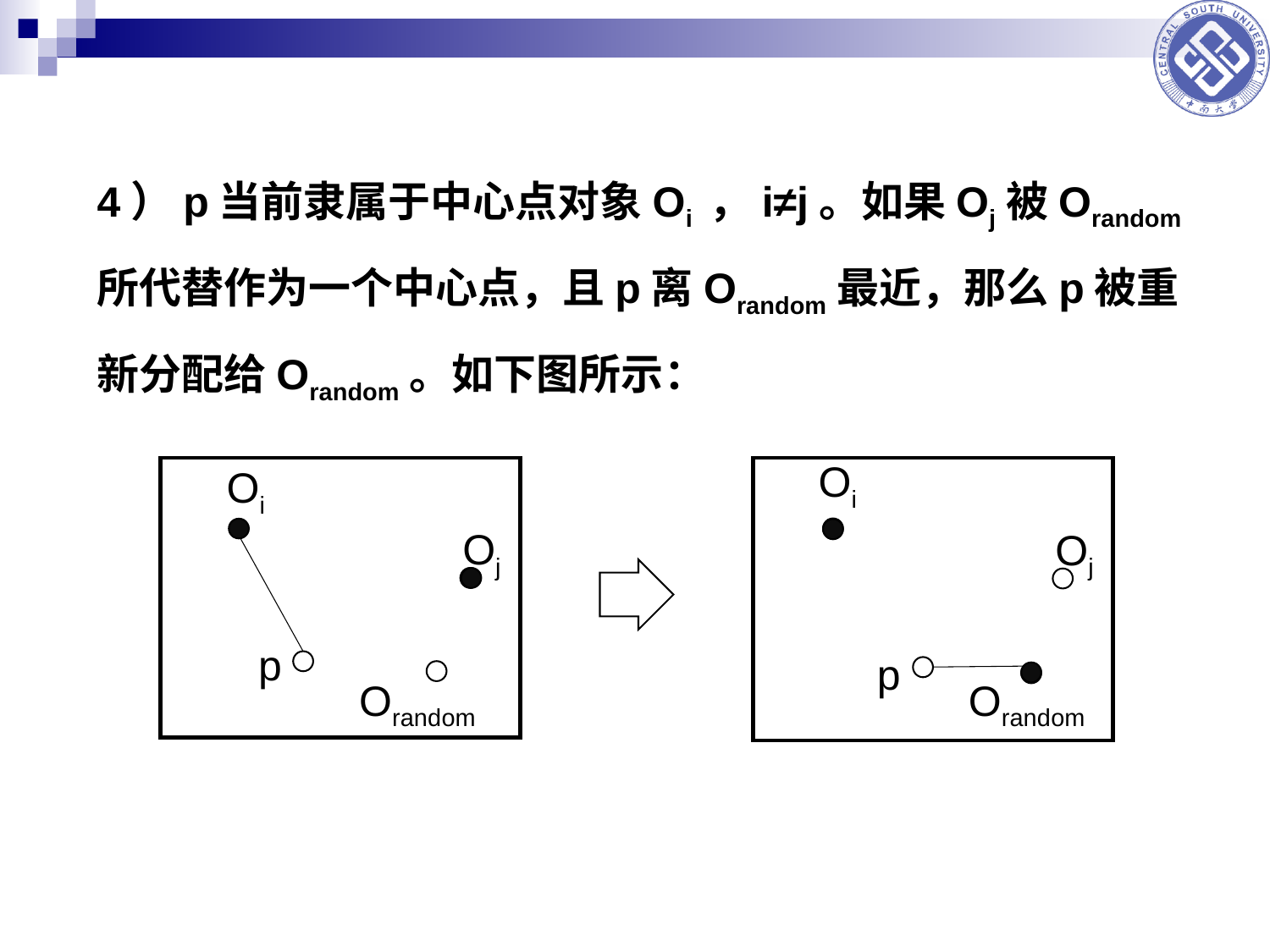

4）p当前隶属于中心点对象Oi ，i≠j。如果Oj被Orandom所代替作为一个中心点，且p离Orandom最近，那么p被重新分配给Orandom。如下图所示：
Oi

Oj

p

Orandom

Oi

Oj

p

Orandom